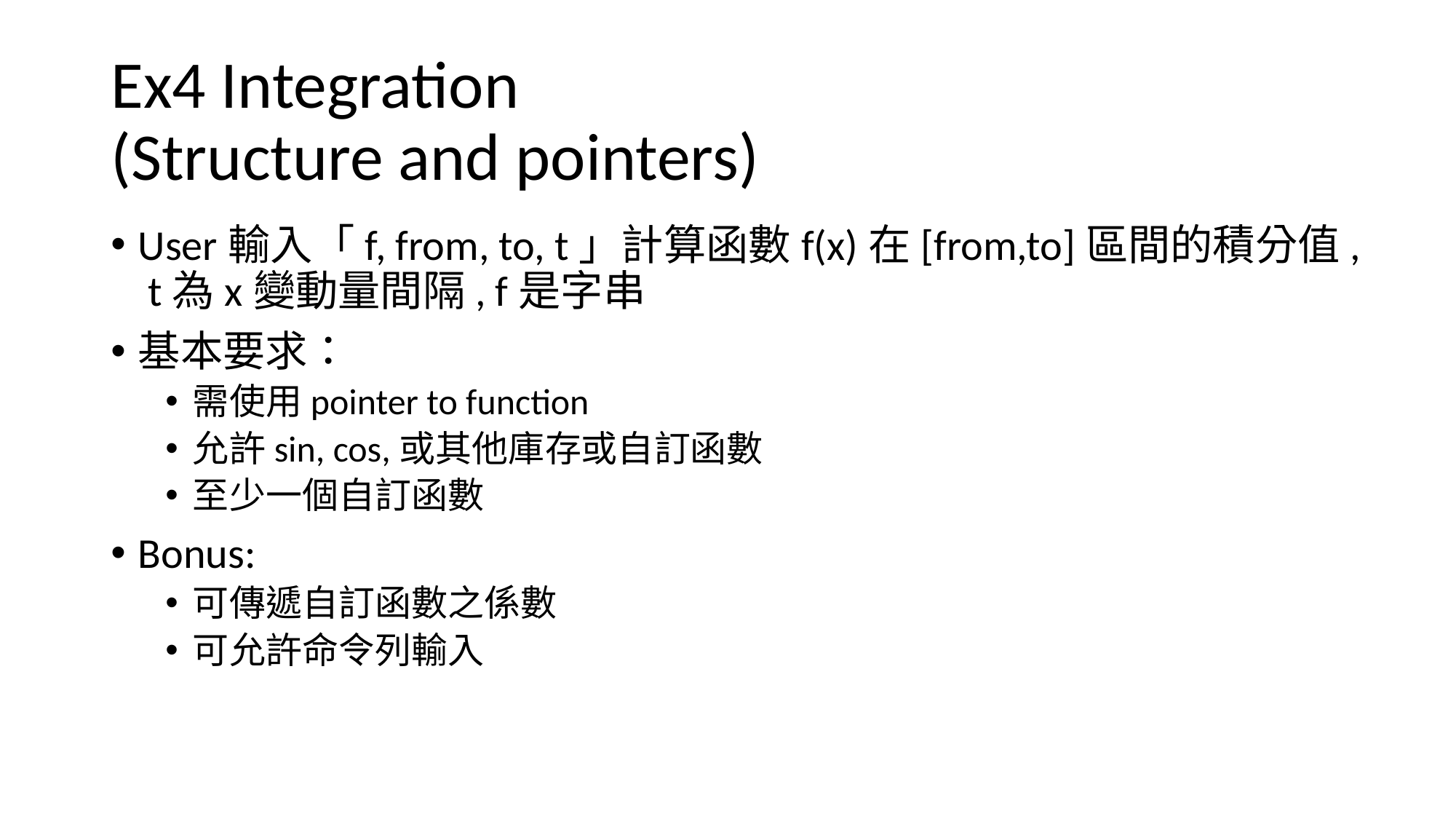

# Ex4 Integration (Structure and pointers)
User輸入「f, from, to, t」計算函數f(x)在[from,to]區間的積分值, t為x變動量間隔, f是字串
基本要求：
需使用pointer to function
允許sin, cos,或其他庫存或自訂函數
至少一個自訂函數
Bonus:
可傳遞自訂函數之係數
可允許命令列輸入